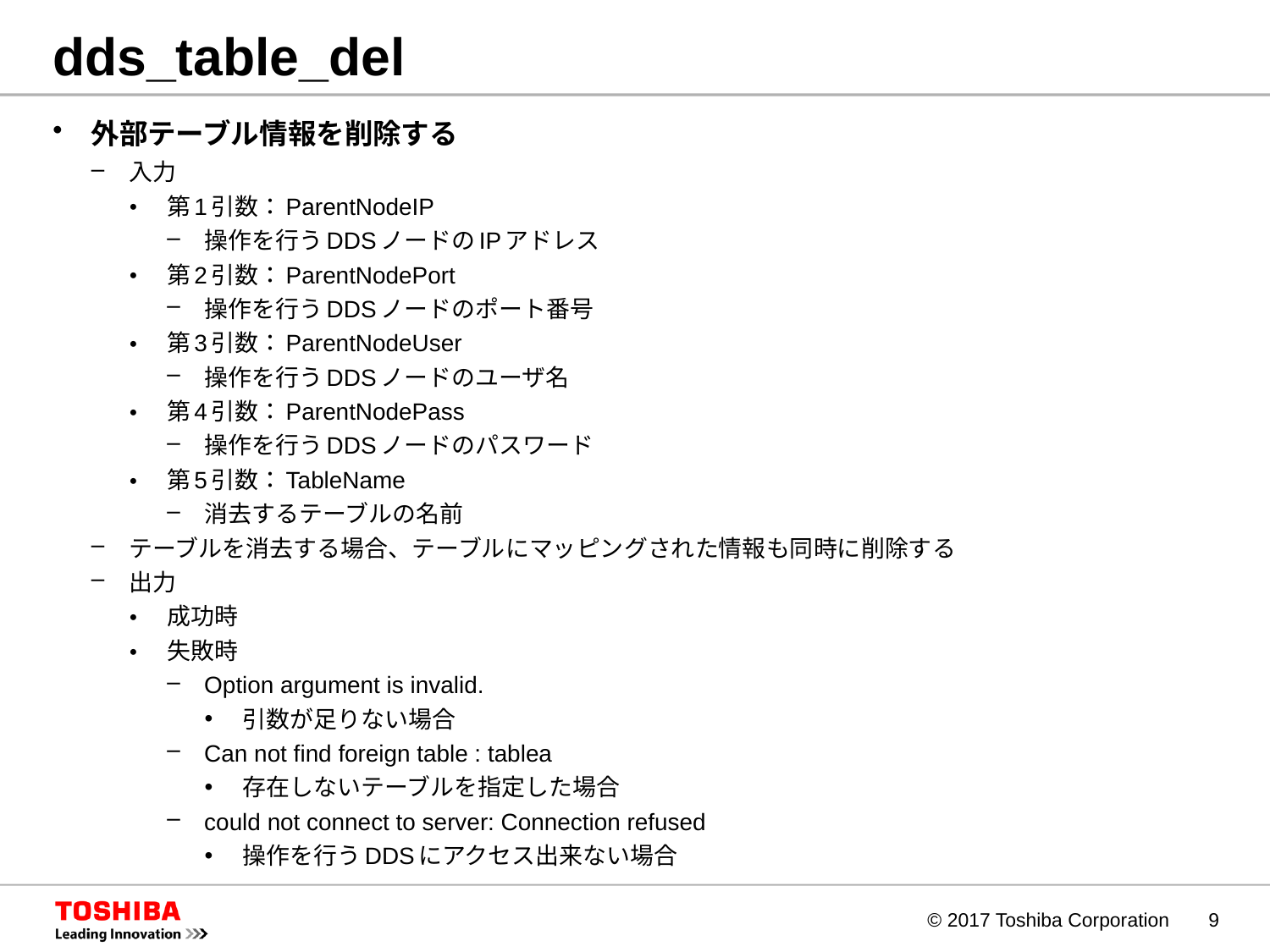

# dds_table_del
外部テーブル情報を削除する
入力
第1引数：ParentNodeIP
操作を行うDDSノードのIPアドレス
第2引数：ParentNodePort
操作を行うDDSノードのポート番号
第3引数：ParentNodeUser
操作を行うDDSノードのユーザ名
第4引数：ParentNodePass
操作を行うDDSノードのパスワード
第5引数：TableName
消去するテーブルの名前
テーブルを消去する場合、テーブルにマッピングされた情報も同時に削除する
出力
成功時
失敗時
Option argument is invalid.
引数が足りない場合
Can not find foreign table : tablea
存在しないテーブルを指定した場合
could not connect to server: Connection refused
操作を行うDDSにアクセス出来ない場合